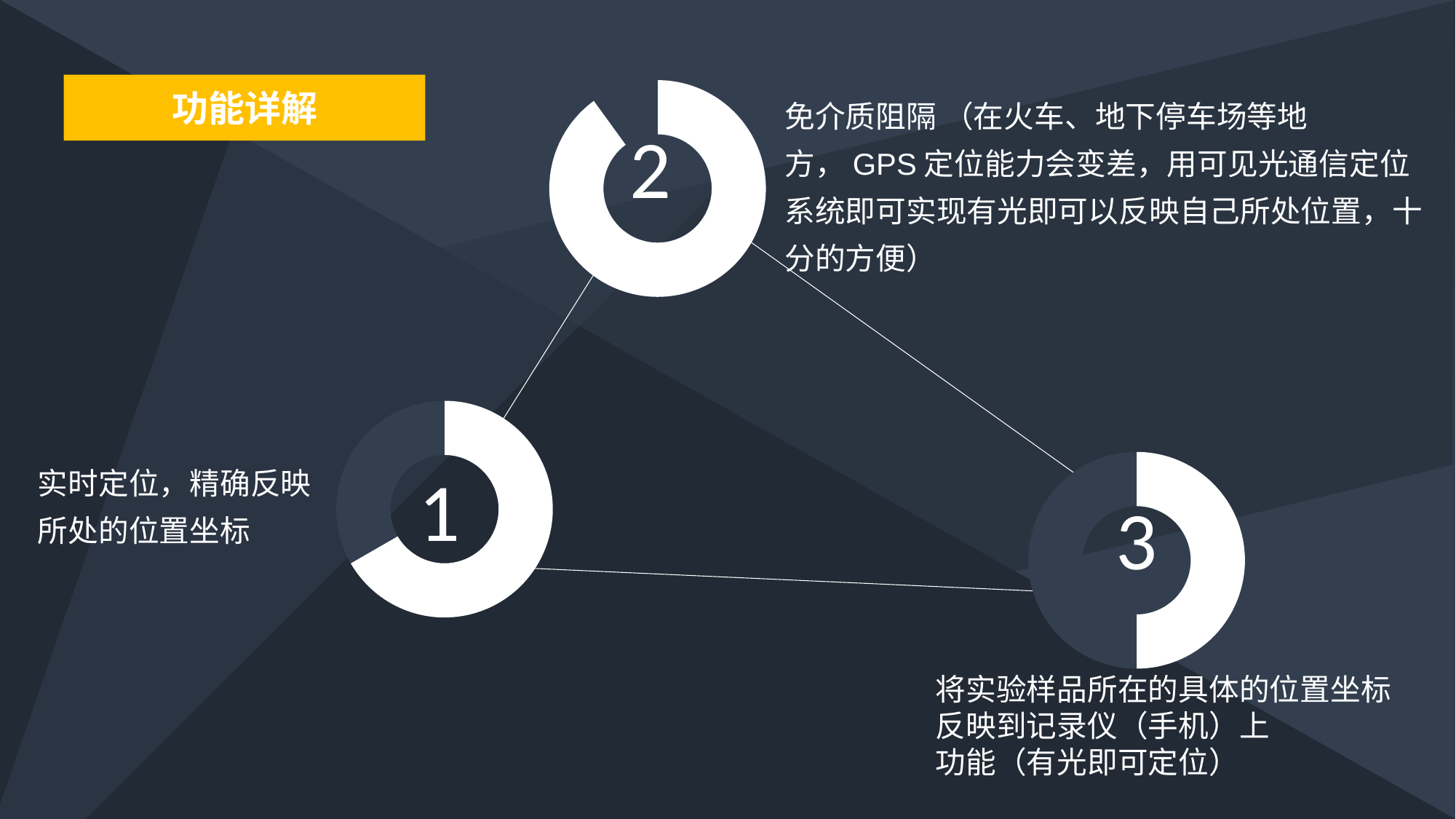

功能详解

### Chart

| Category | 列1 |
|---|---|
|  | 9.0 |
|  | 1.0 |
免介质阻隔 （在火车、地下停车场等地方，GPS定位能力会变差，用可见光通信定位系统即可实现有光即可以反映自己所处位置，十分的方便）

### Chart

| Category | 列1 |
|---|---|
|  | 6.0 |
|  | 3.0 |

### Chart

| Category | 列1 |
|---|---|
|  | 3.0 |
|  | 3.0 |
实时定位，精确反映所处的位置坐标
1
将实验样品所在的具体的位置坐标反映到记录仪（手机）上
功能（有光即可定位）